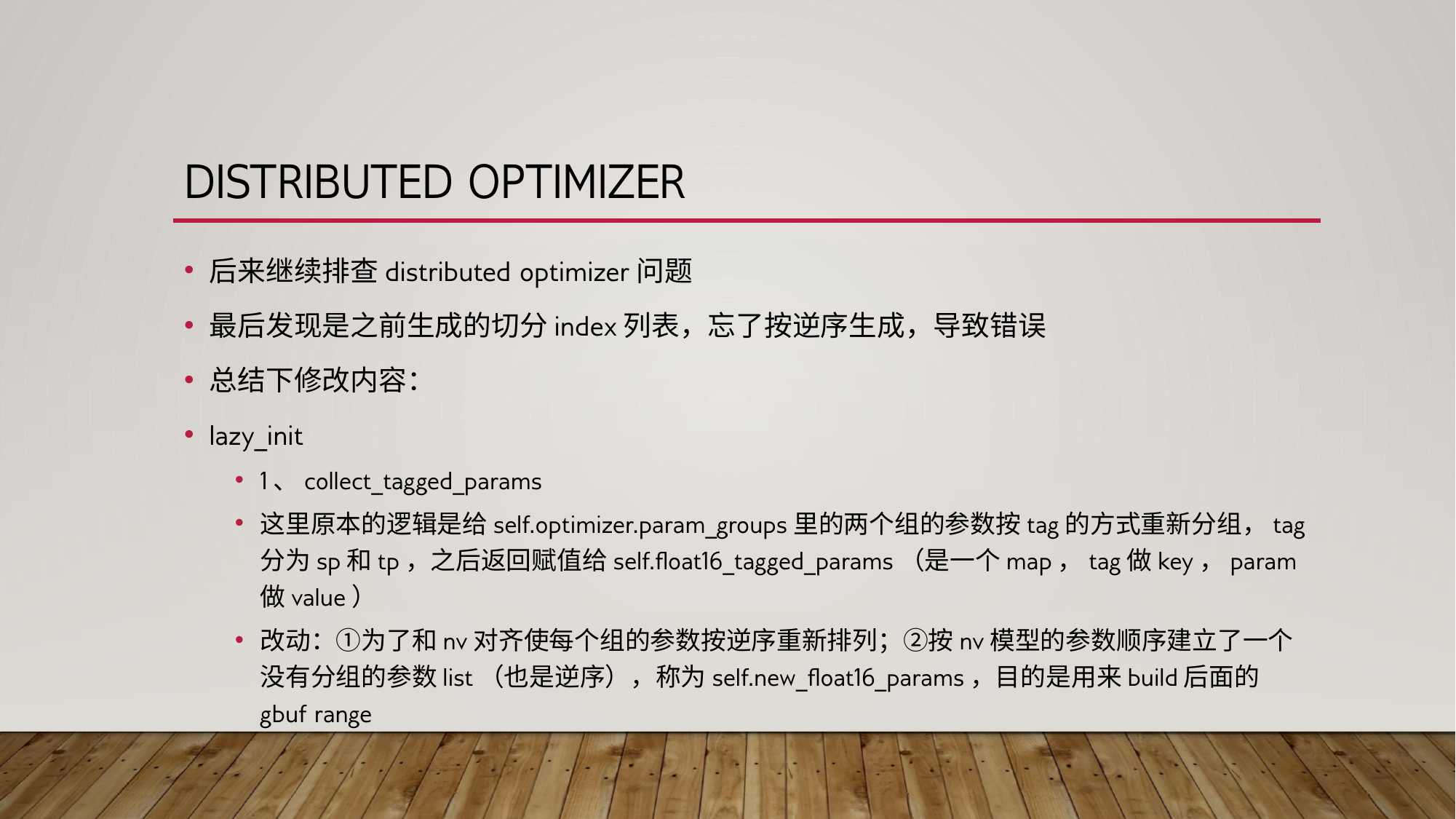

# distributed optimizer
后来继续排查distributed optimizer问题
最后发现是之前生成的切分index列表，忘了按逆序生成，导致错误
总结下修改内容：
lazy_init
1、collect_tagged_params
这里原本的逻辑是给self.optimizer.param_groups里的两个组的参数按tag的方式重新分组，tag分为sp和tp，之后返回赋值给self.float16_tagged_params（是一个map，tag做key，param做value）
改动：①为了和nv对齐使每个组的参数按逆序重新排列；②按nv模型的参数顺序建立了一个没有分组的参数list（也是逆序），称为self.new_float16_params，目的是用来build后面的gbuf range